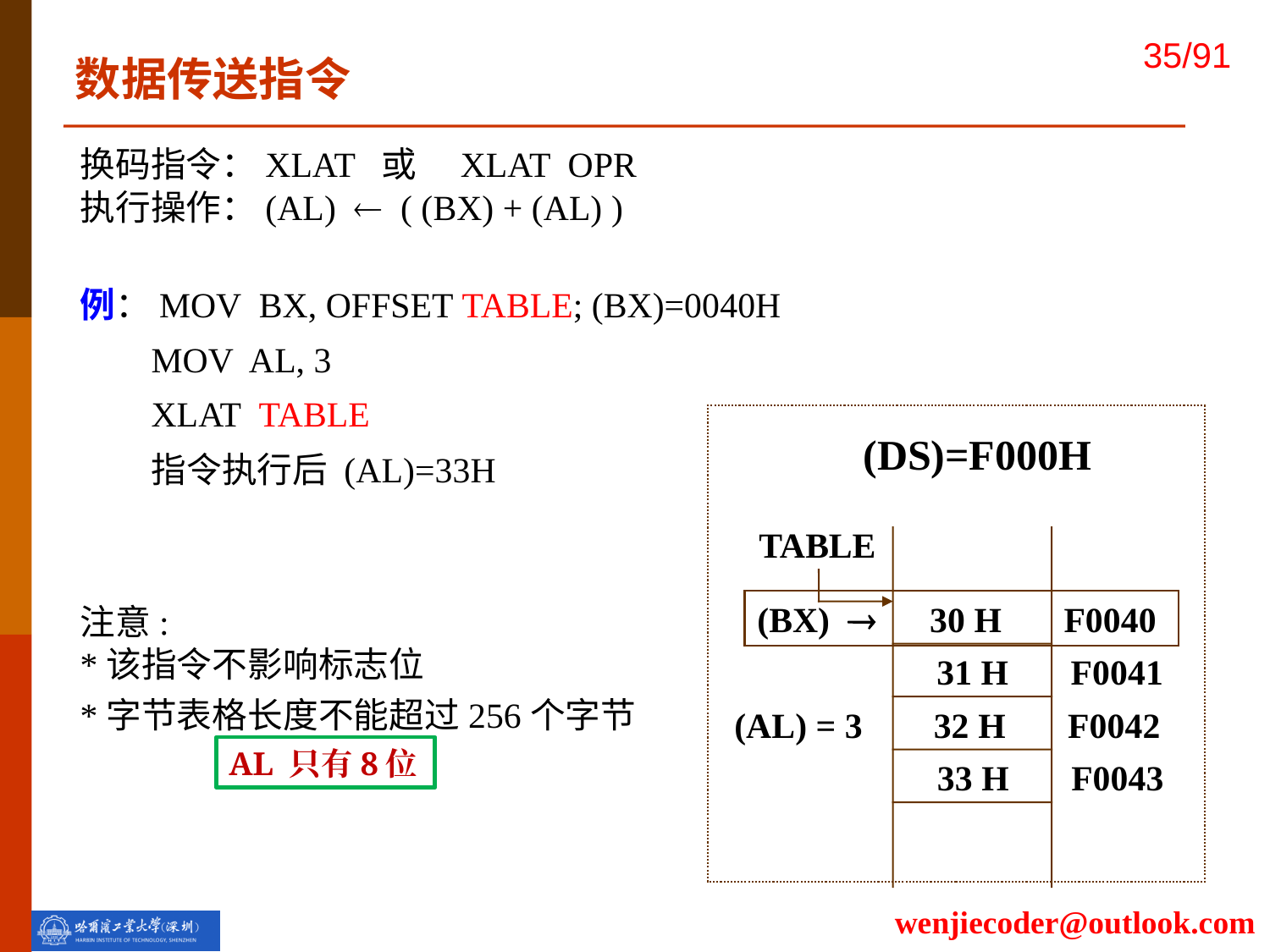

数据传送指令
换码指令：XLAT  或　XLAT  OPR
执行操作：(AL)  ←  ( (BX) + (AL) )

例：MOV  BX, OFFSET TABLE; (BX)=0040H
        MOV  AL, 3
        XLAT  TABLE
        指令执行后 (AL)=33H

注意:
*该指令不影响标志位
*字节表格长度不能超过256个字节

(DS)=F000H
TABLE

(BX)  →      30 H       F0040

31 H       F0041
 (AL) = 3        32 H       F0042

33 H       F0043

AL 只有8位